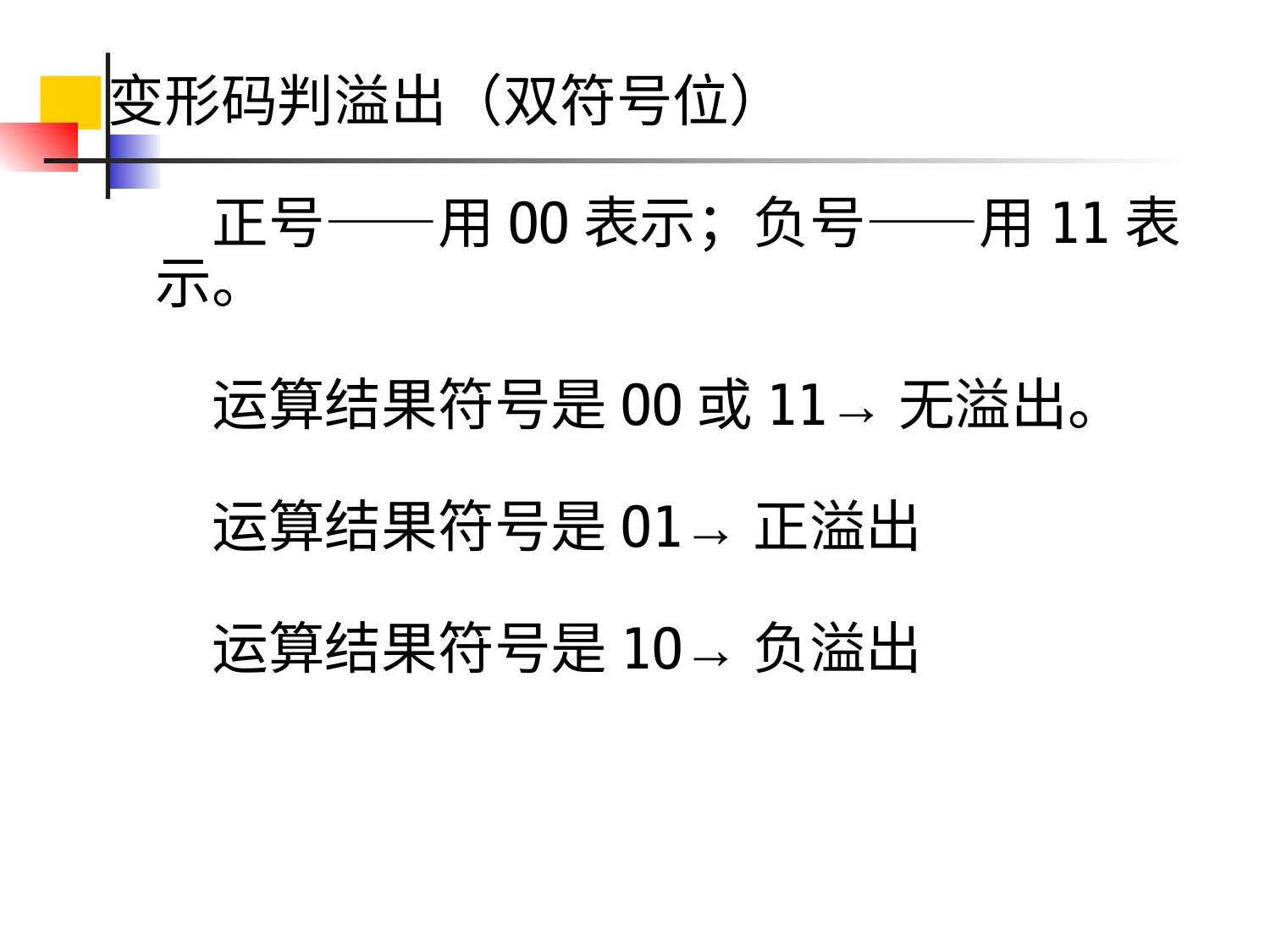

变形码判溢出（双符号位）
　正号——用00表示；负号——用11表示。
　运算结果符号是00或11→无溢出。
　运算结果符号是01→正溢出
　运算结果符号是10→负溢出